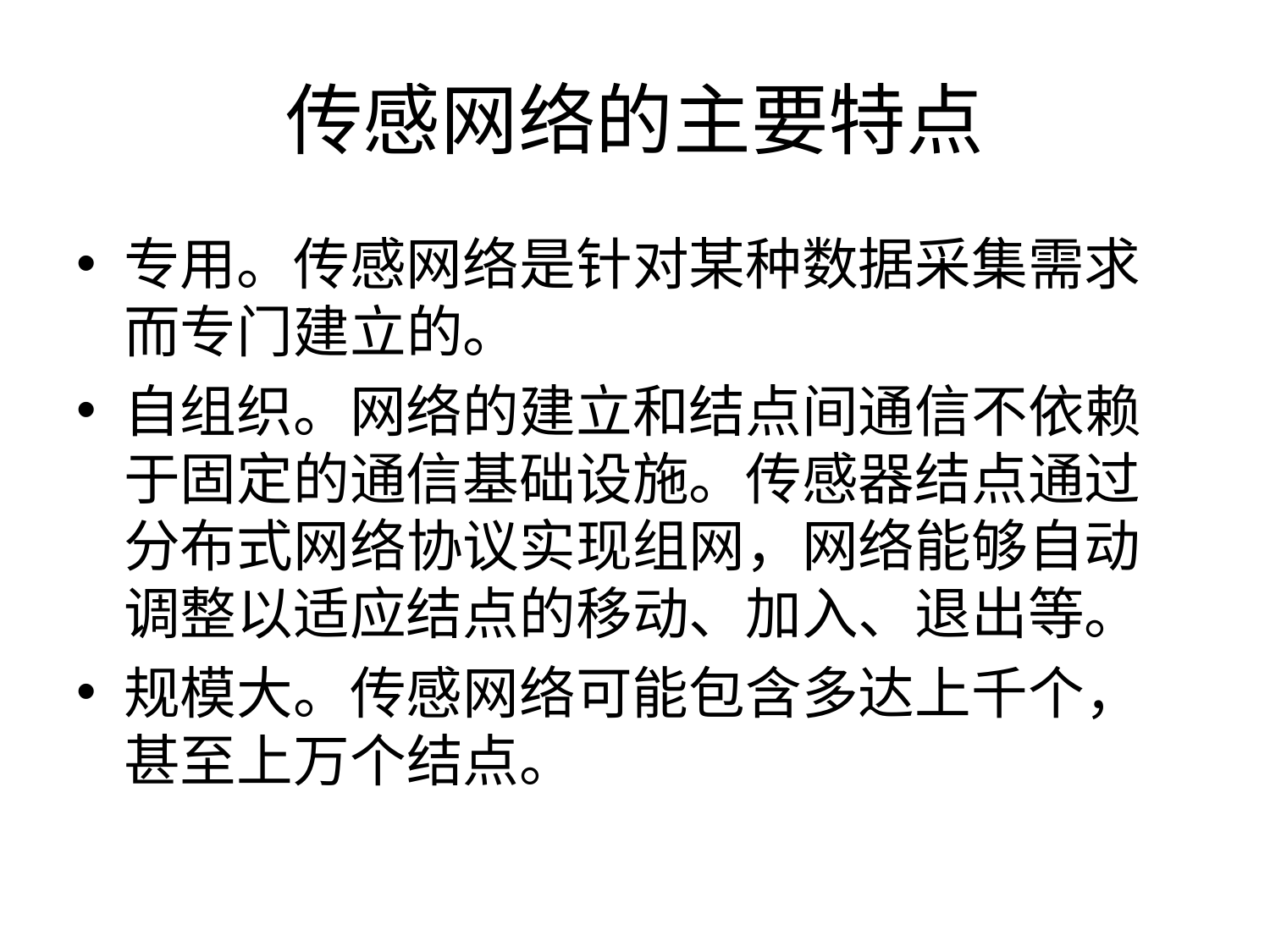

# 传感网络的主要特点
专用。传感网络是针对某种数据采集需求而专门建立的。
自组织。网络的建立和结点间通信不依赖于固定的通信基础设施。传感器结点通过分布式网络协议实现组网，网络能够自动调整以适应结点的移动、加入、退出等。
规模大。传感网络可能包含多达上千个，甚至上万个结点。